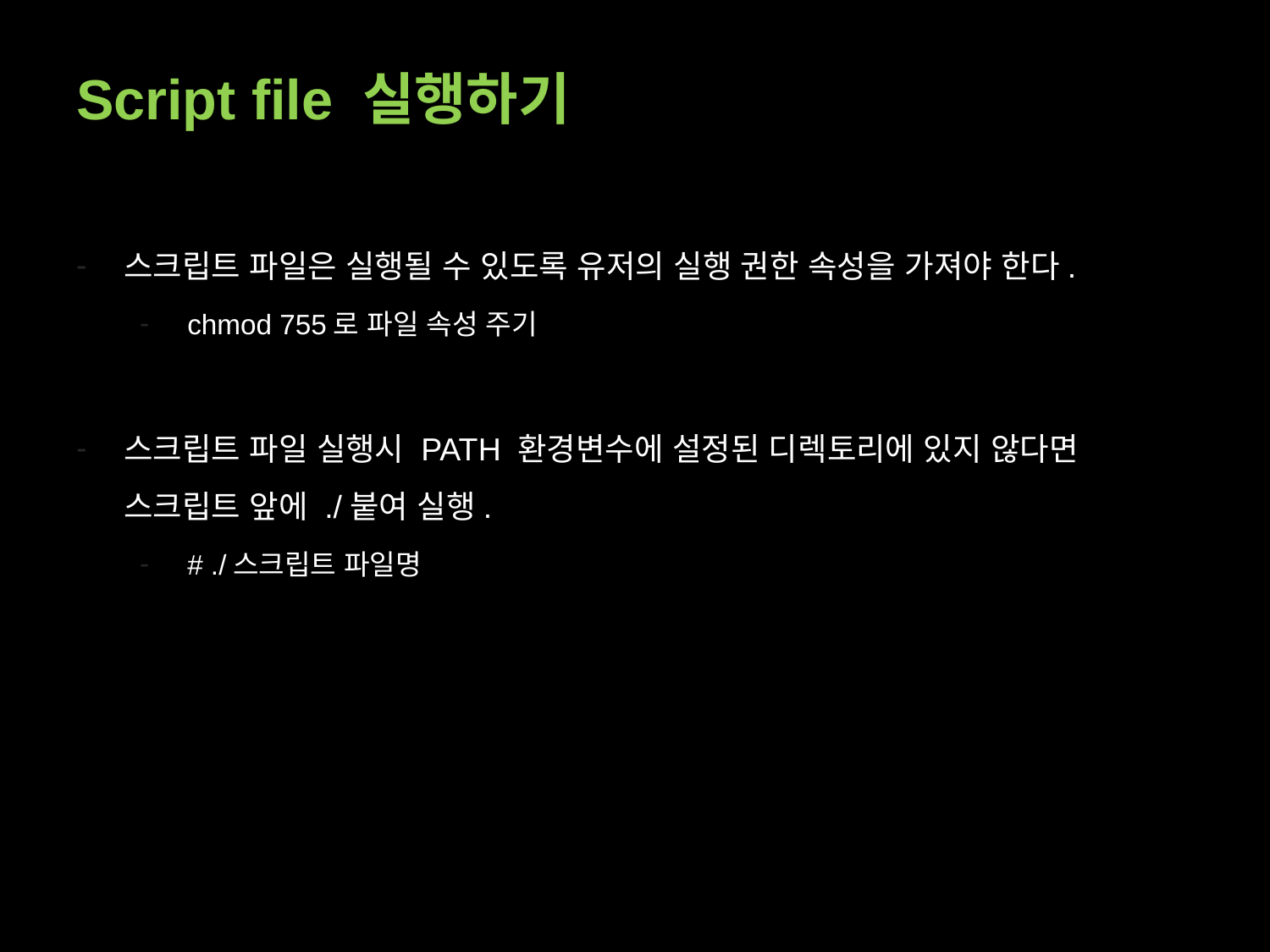

# Script file 실행하기

스크립트 파일은 실행될 수 있도록 유저의 실행 권한 속성을 가져야 한다.
chmod 755로 파일 속성 주기

스크립트 파일 실행시 PATH 환경변수에 설정된 디렉토리에 있지 않다면
스크립트 앞에 ./붙여 실행.
# ./스크립트 파일명